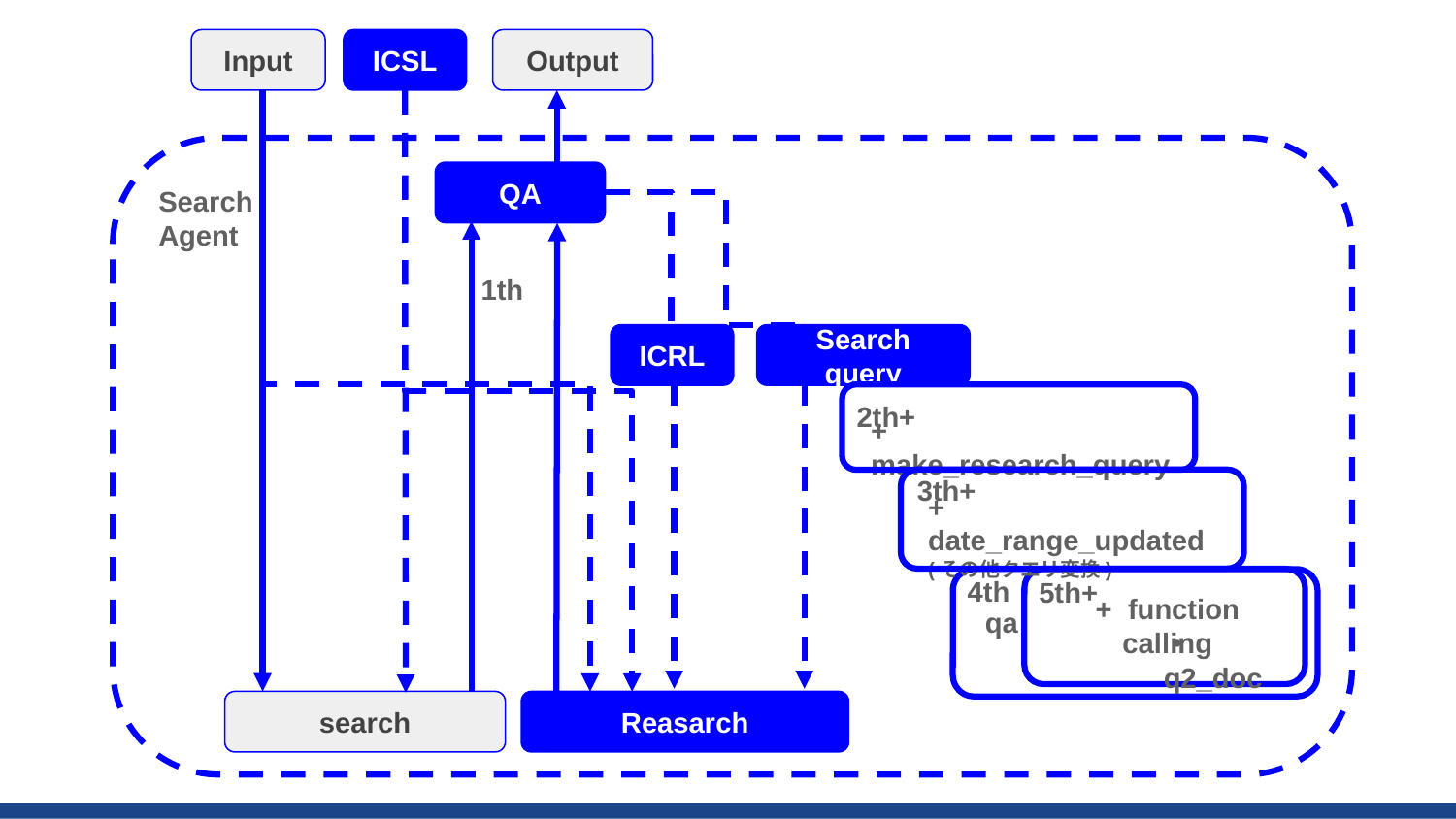

ICSL
Input
Output
Search
Agent
QA
1th
Search query
ICRL
2th+

+ make_research_query
3th+

+  date_range_updated
(その他クエリ変換)
4th
5th+

qa
+  function calling
・q2_doc
search
Reasarch